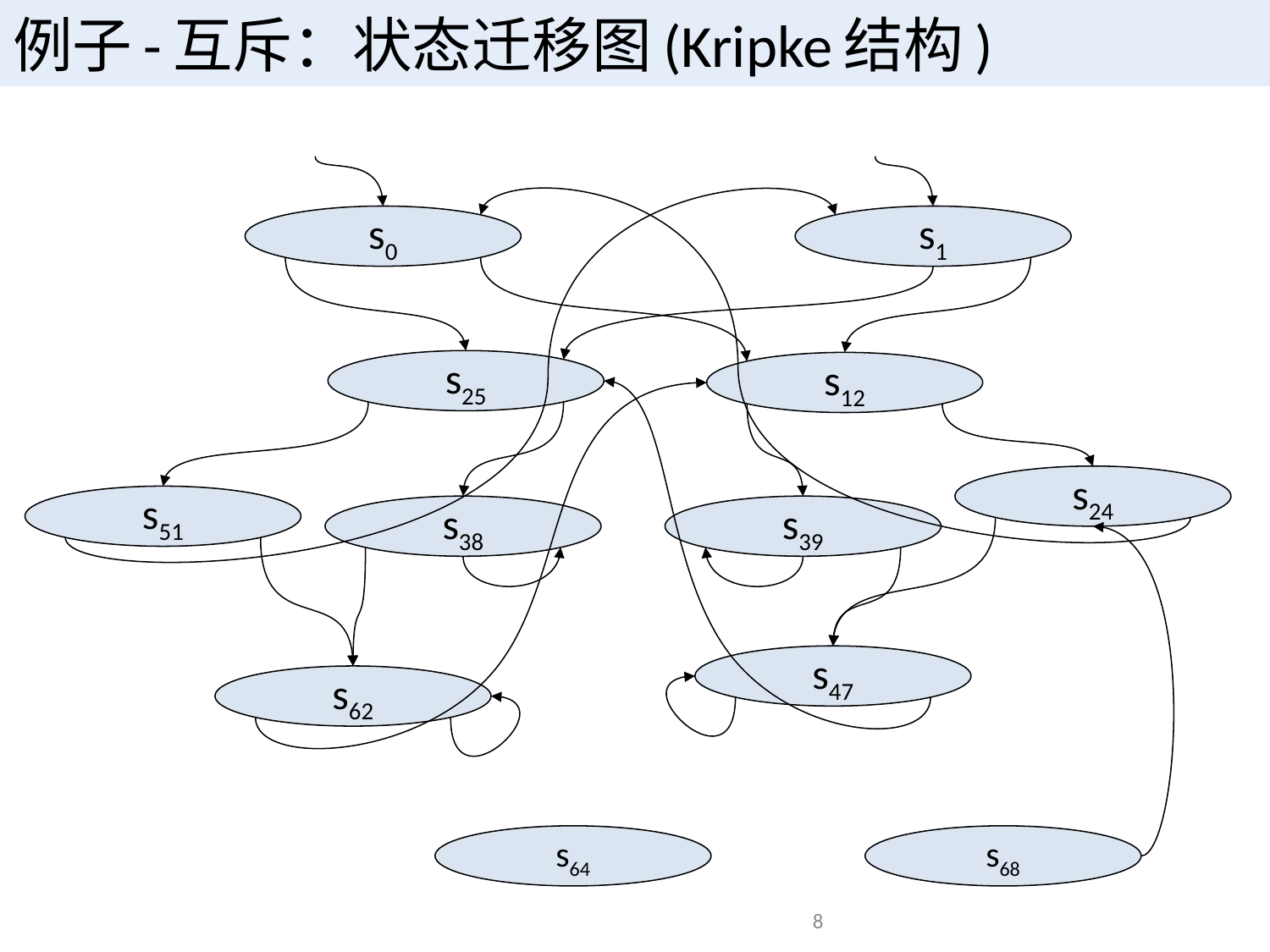

# 例子-互斥：状态迁移图(Kripke结构)

s0
s1
s25
s12
s24
s51
s38
s39
s47
s62
s64
s68

8